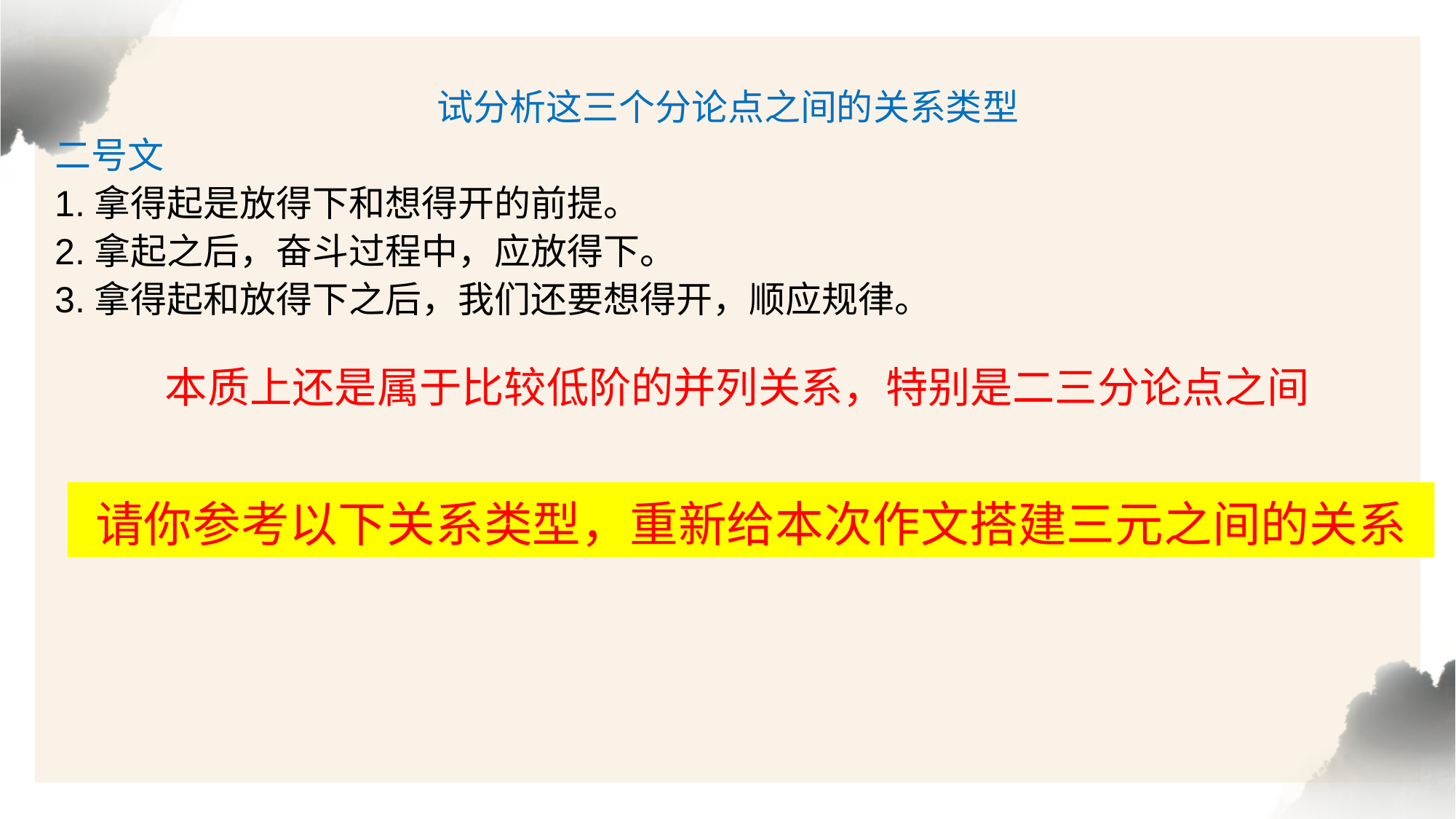

试分析这三个分论点之间的关系类型
二号文
1.拿得起是放得下和想得开的前提。
2.拿起之后，奋斗过程中，应放得下。
3.拿得起和放得下之后，我们还要想得开，顺应规律。
本质上还是属于比较低阶的并列关系，特别是二三分论点之间
请你参考以下关系类型，重新给本次作文搭建三元之间的关系